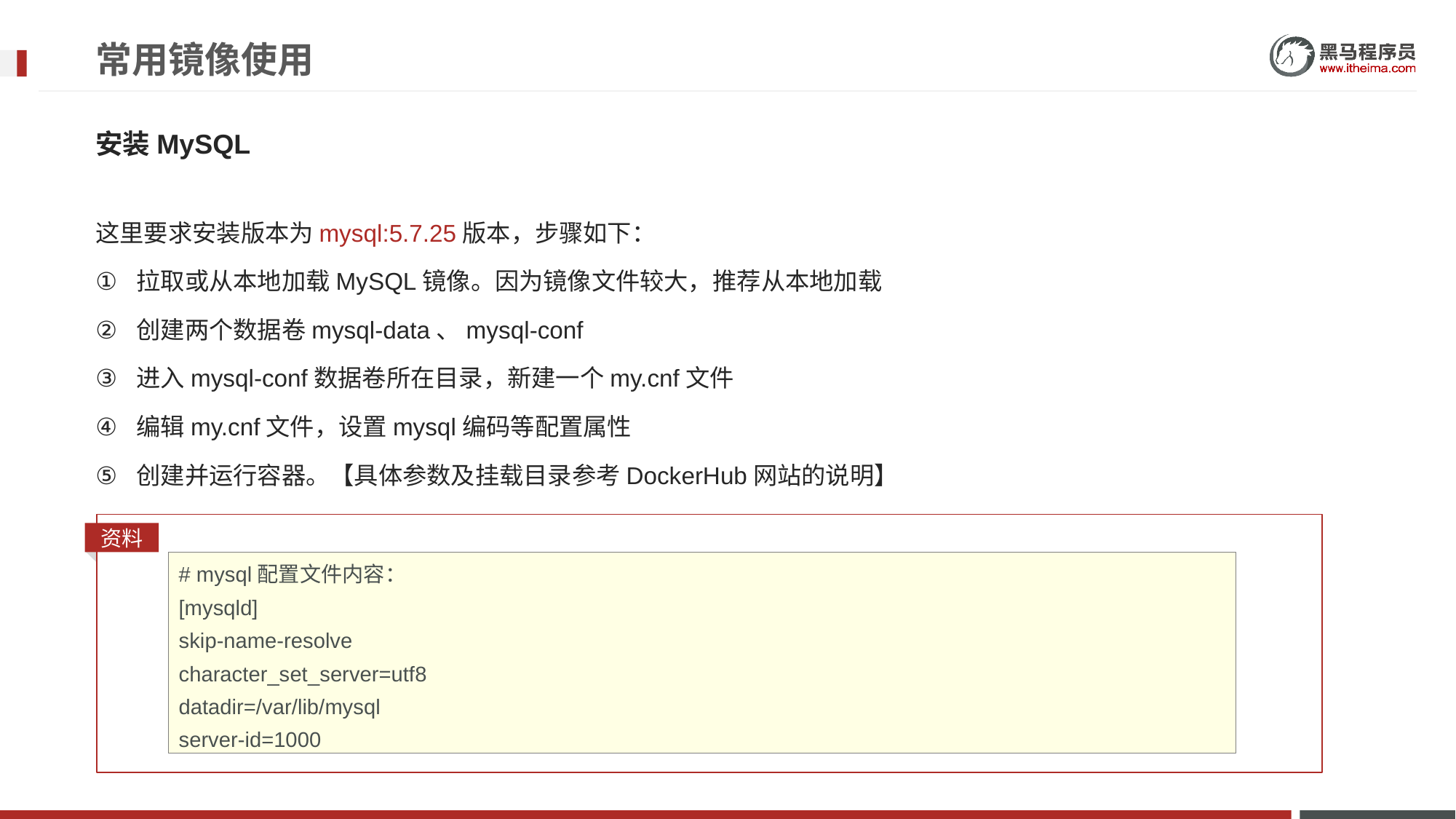

# 常用镜像使用
安装MySQL
这里要求安装版本为mysql:5.7.25版本，步骤如下：
拉取或从本地加载MySQL镜像。因为镜像文件较大，推荐从本地加载
创建两个数据卷mysql-data、mysql-conf
进入mysql-conf数据卷所在目录，新建一个my.cnf文件
编辑my.cnf文件，设置mysql编码等配置属性
创建并运行容器。【具体参数及挂载目录参考DockerHub网站的说明】

资料

# mysql配置文件内容：
[mysqld]
skip-name-resolve
character_set_server=utf8
datadir=/var/lib/mysql
server-id=1000